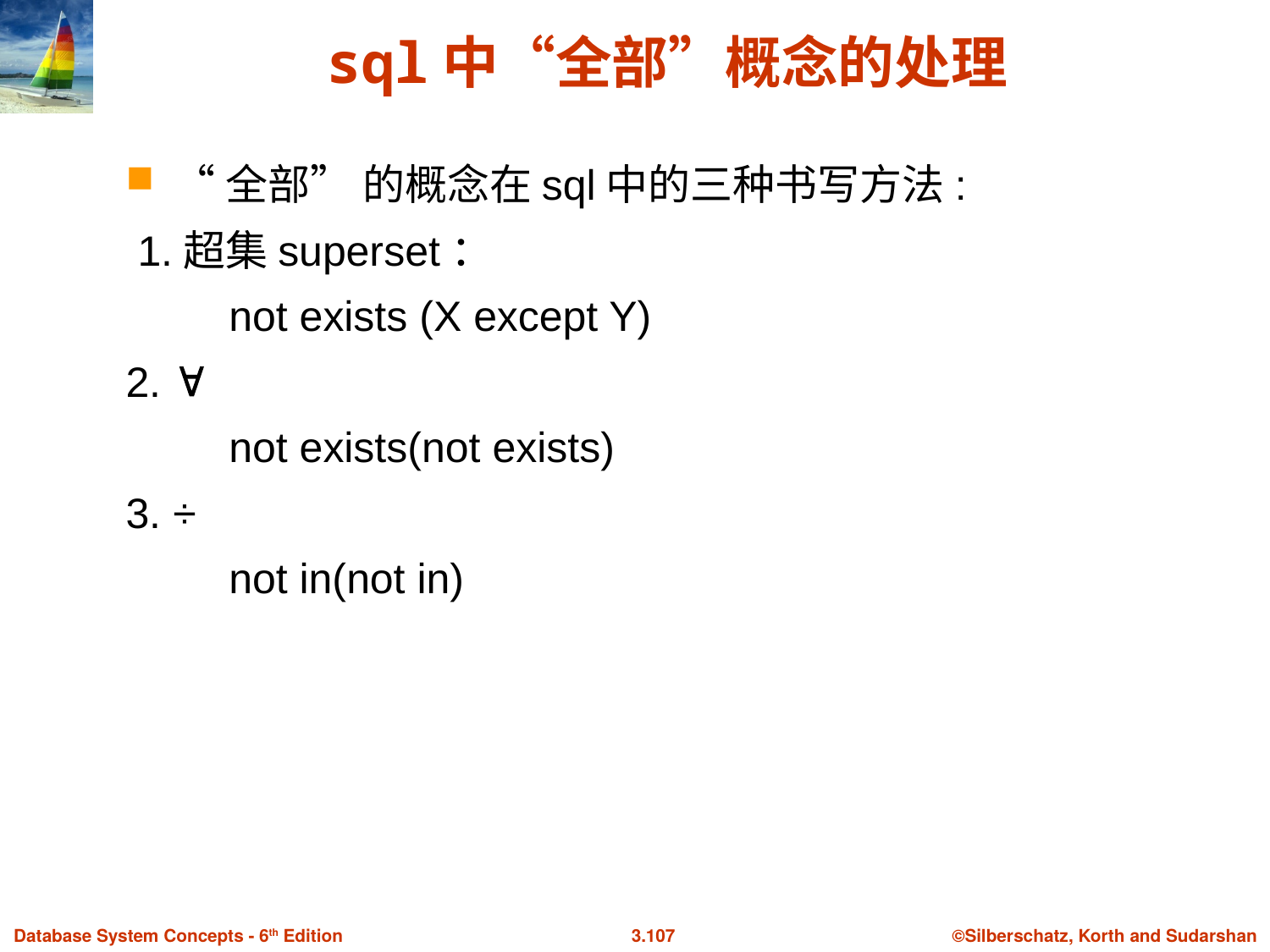

# sql中“全部”概念的处理
“全部” 的概念在sql中的三种书写方法:
 1.超集superset：
not exists (X except Y)
2. ∀
not exists(not exists)
3. ÷
not in(not in)